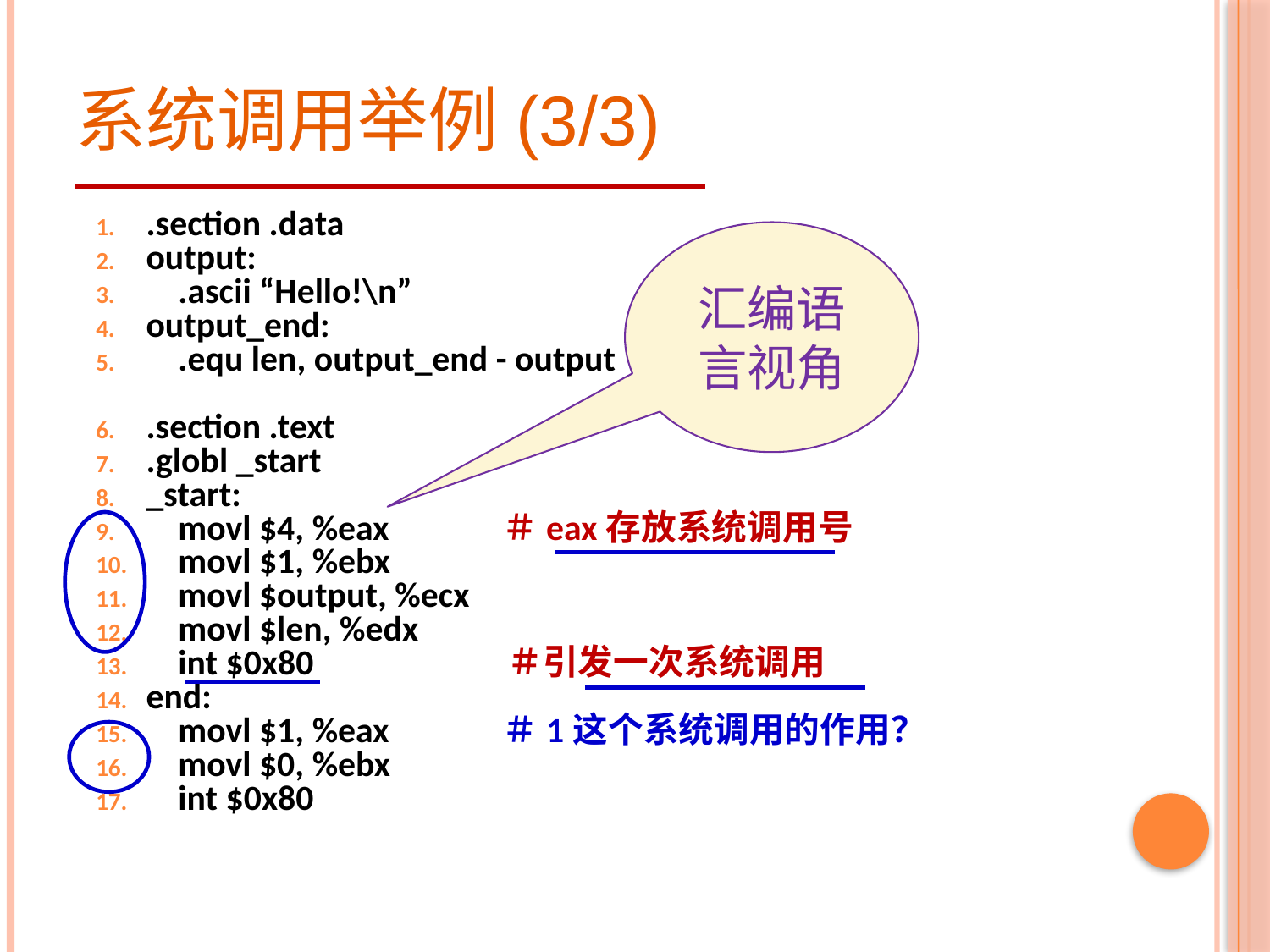

# 系统调用举例(3/3)
.section .data
output:
    .ascii “Hello!\n”
output_end:
    .equ len, output_end - output

.section .text
.globl _start
_start:
    movl $4, %eax             ＃eax存放系统调用号
    movl $1, %ebx
    movl $output, %ecx
    movl $len, %edx
    int $0x80                       ＃引发一次系统调用
end:
    movl $1, %eax             ＃1这个系统调用的作用？
    movl $0, %ebx
    int $0x80
汇编语言视角